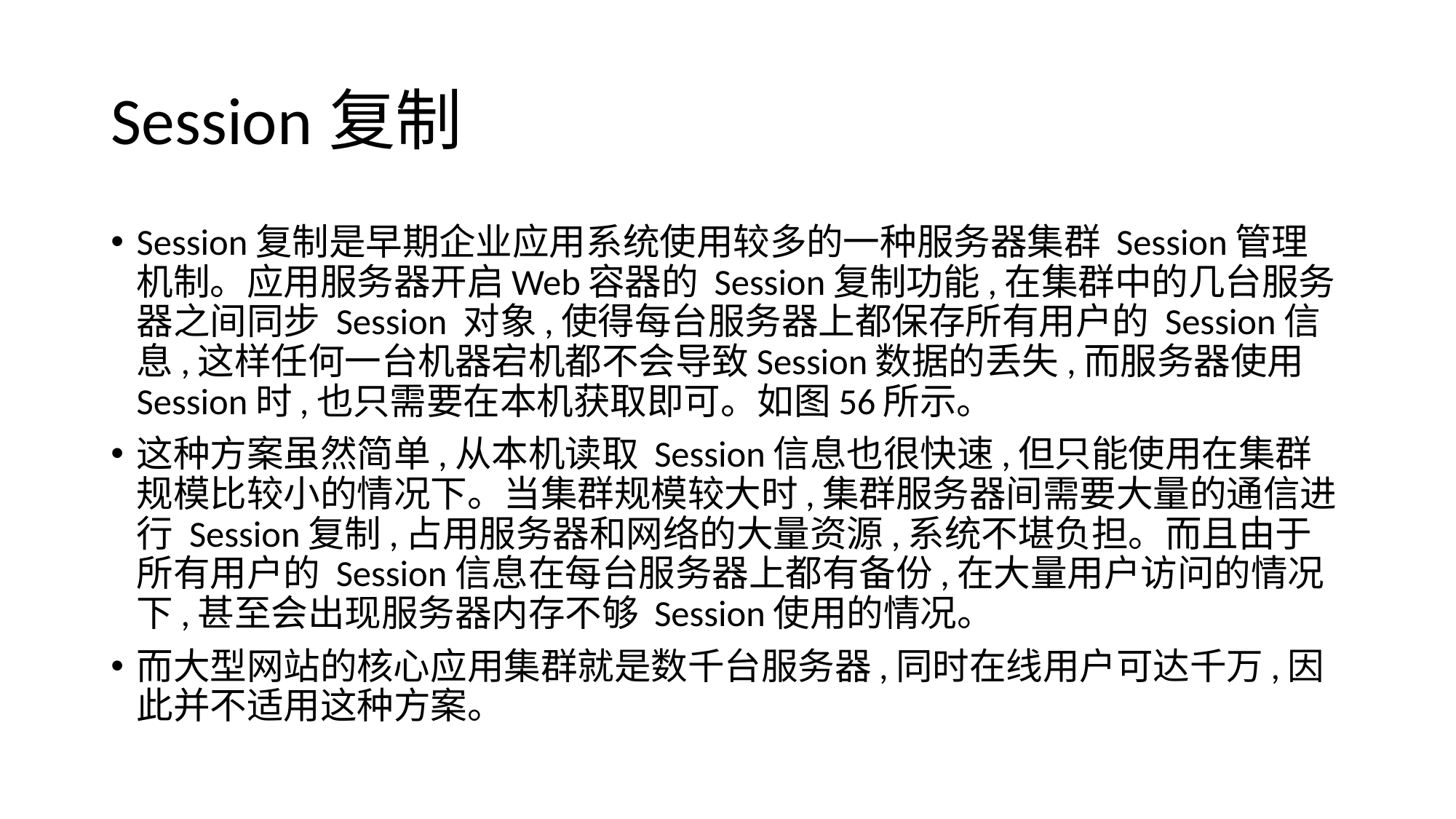

# Session复制
Session复制是早期企业应用系统使用较多的一种服务器集群 Session管理机制。应用服务器开启Web容器的 Session复制功能,在集群中的几台服务器之间同步 Session 对象,使得每台服务器上都保存所有用户的 Session信息,这样任何一台机器宕机都不会导致Session数据的丢失,而服务器使用 Session时,也只需要在本机获取即可。如图56所示。
这种方案虽然简单,从本机读取 Session信息也很快速,但只能使用在集群规模比较小的情况下。当集群规模较大时,集群服务器间需要大量的通信进行 Session复制,占用服务器和网络的大量资源,系统不堪负担。而且由于所有用户的 Session信息在每台服务器上都有备份,在大量用户访问的情况下,甚至会出现服务器内存不够 Session使用的情况。
而大型网站的核心应用集群就是数千台服务器,同时在线用户可达千万,因此并不适用这种方案。